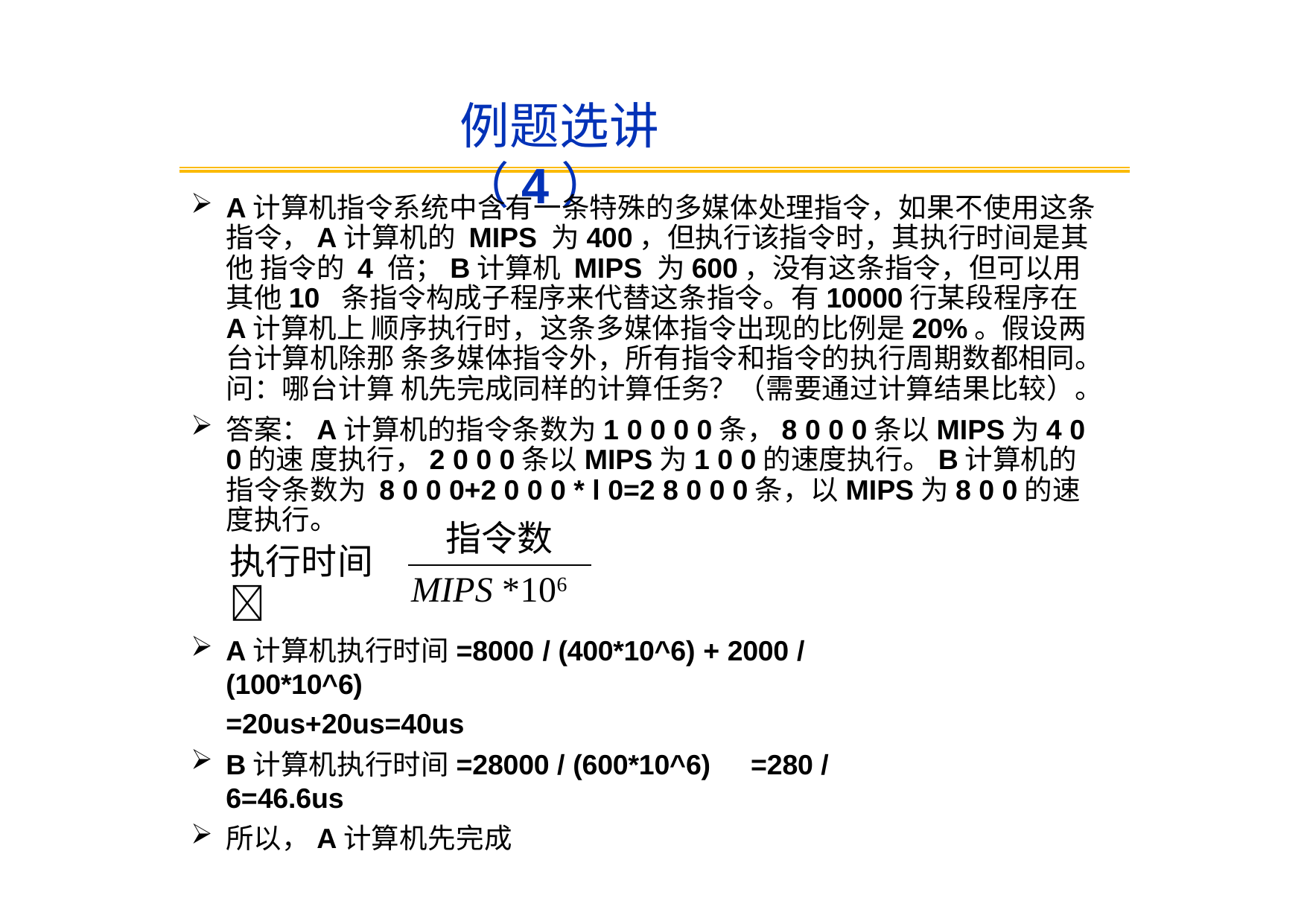

# 例题选讲（4）
A计算机指令系统中含有一条特殊的多媒体处理指令，如果不使用这条 指令，A计算机的 MIPS 为400，但执行该指令时，其执行时间是其他 指令的 4 倍；B计算机 MIPS 为600，没有这条指令，但可以用其他10  条指令构成子程序来代替这条指令。有10000行某段程序在A计算机上 顺序执行时，这条多媒体指令出现的比例是20%。假设两台计算机除那 条多媒体指令外，所有指令和指令的执行周期数都相同。问：哪台计算 机先完成同样的计算任务？（需要通过计算结果比较）。
答案：A计算机的指令条数为1 0 0 0 0条，8 0 0 0条以MIPS为4 0 0的速 度执行，2 0 0 0条以MIPS为1 0 0的速度执行。B计算机的指令条数为 8 0 0 0+2 0 0 0 * l 0=2 8 0 0 0条，以MIPS为8 0 0的速度执行。

指令数
执行时间=
MIPS *106

A计算机执行时间=8000 / (400*10^6) + 2000 / (100*10^6)
=20us+20us=40us
B计算机执行时间=28000 / (600*10^6)	=280 / 6=46.6us
所以，A计算机先完成